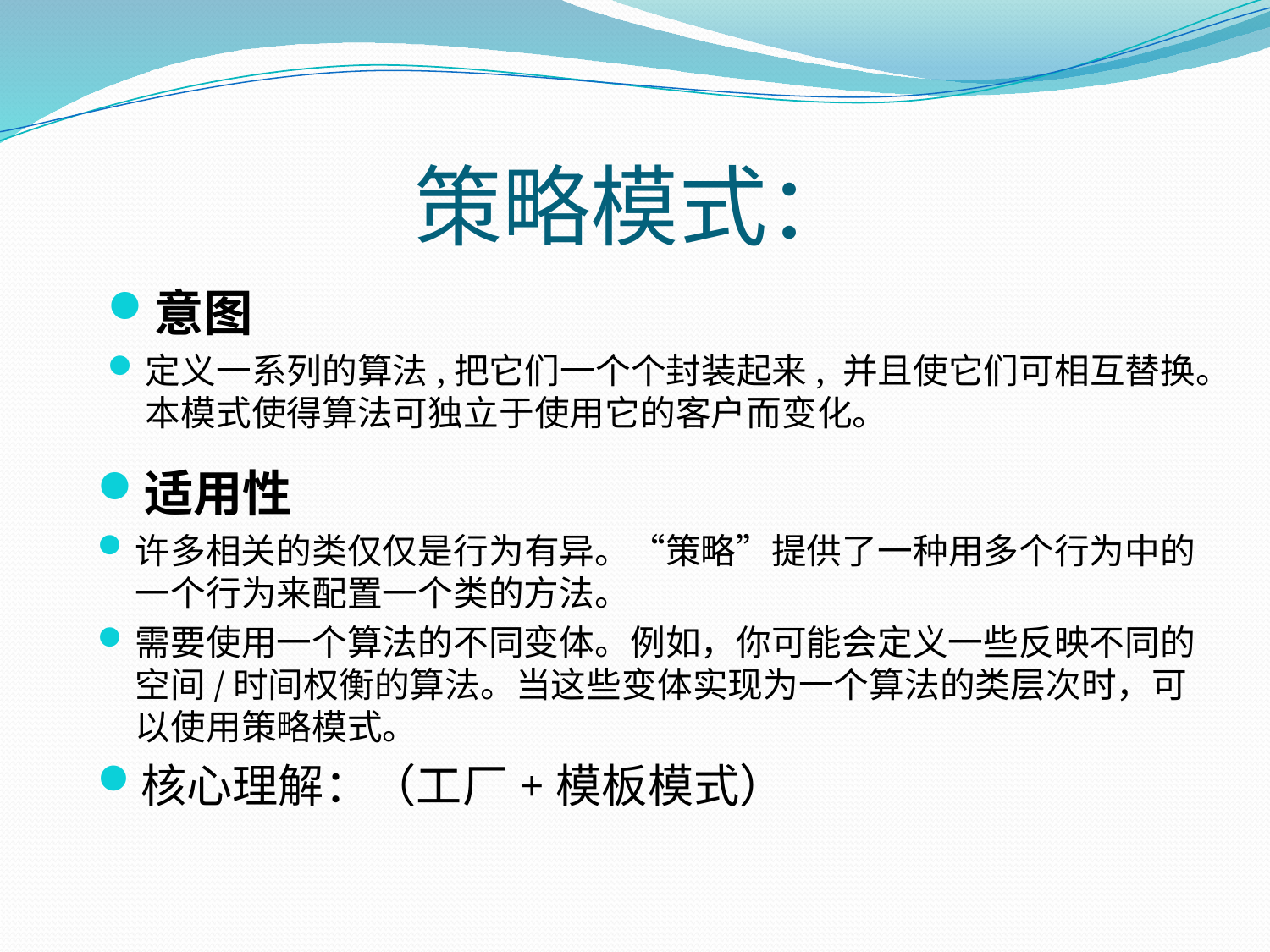

# 策略模式：
意图
定义一系列的算法,把它们一个个封装起来, 并且使它们可相互替换。本模式使得算法可独立于使用它的客户而变化。
适用性
许多相关的类仅仅是行为有异。“策略”提供了一种用多个行为中的一个行为来配置一个类的方法。
需要使用一个算法的不同变体。例如，你可能会定义一些反映不同的空间/时间权衡的算法。当这些变体实现为一个算法的类层次时，可以使用策略模式。
核心理解：（工厂+模板模式）